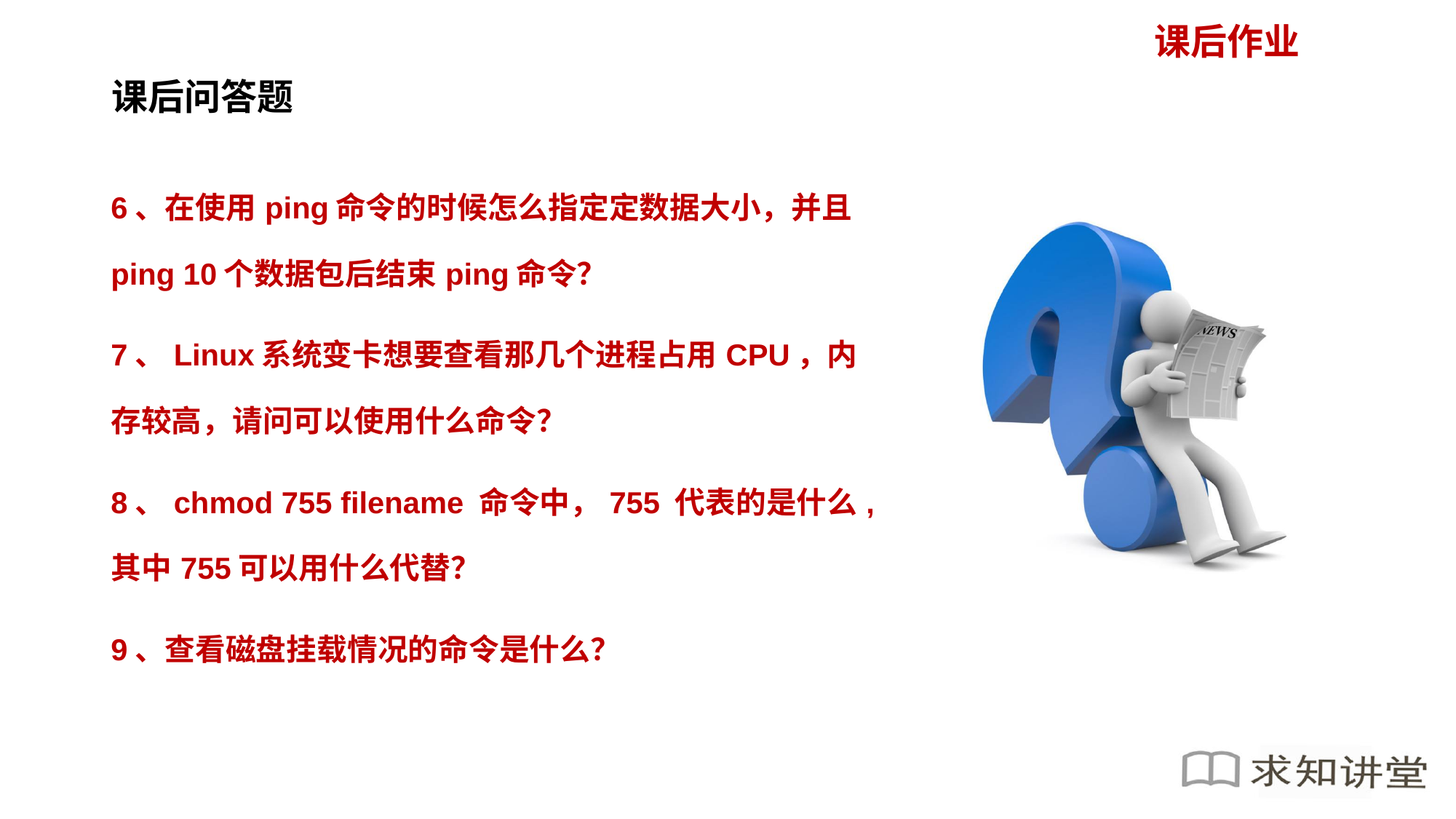

6、在使用ping命令的时候怎么指定定数据大小，并且ping 10个数据包后结束ping命令？
7、Linux系统变卡想要查看那几个进程占用CPU，内存较高，请问可以使用什么命令？
8、chmod 755 filename 命令中，755 代表的是什么,其中755可以用什么代替？
9、查看磁盘挂载情况的命令是什么？